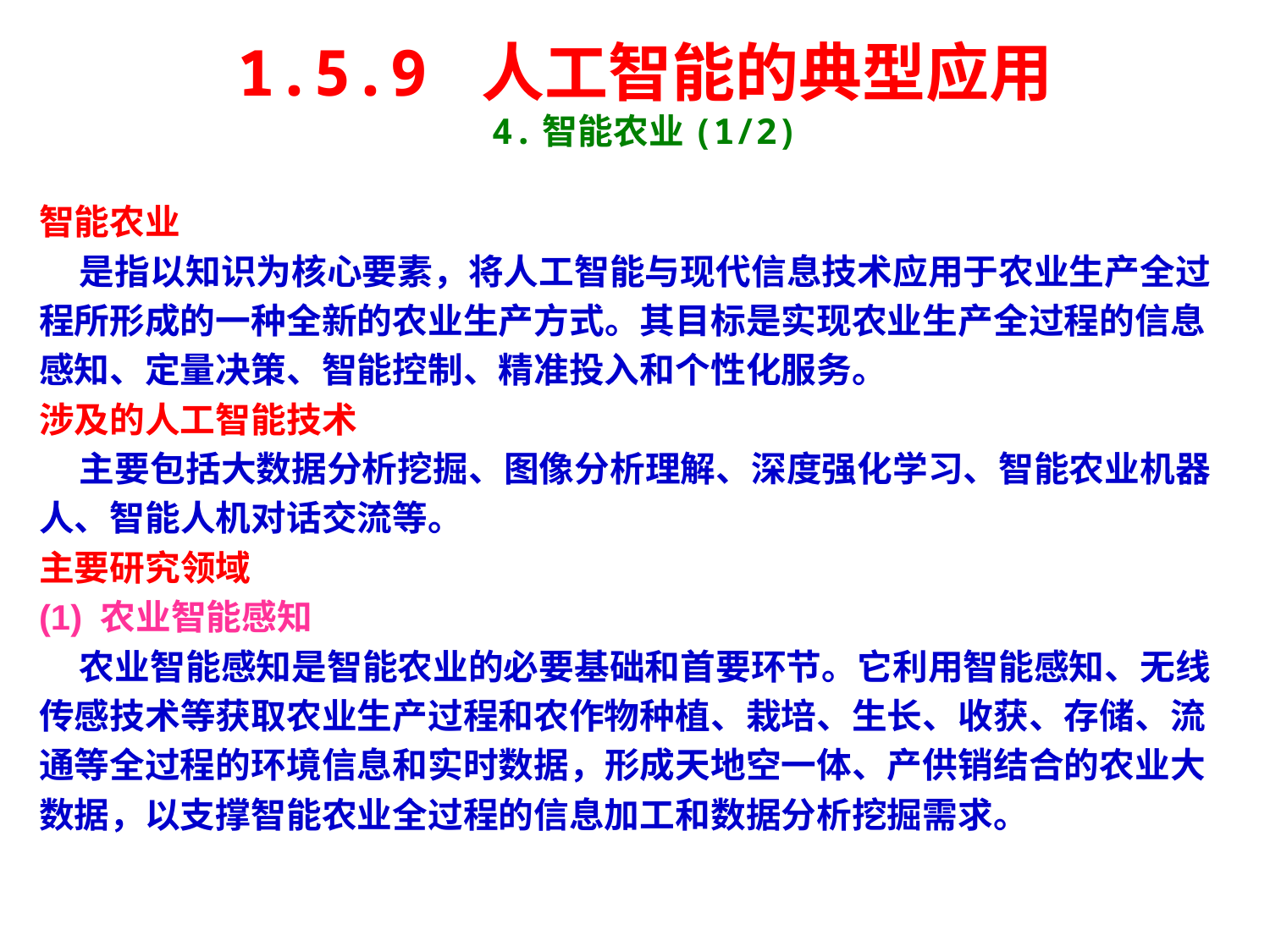

1.5.9 人工智能的典型应用
4.智能农业(1/2)

智能农业
    是指以知识为核心要素，将人工智能与现代信息技术应用于农业生产全过程所形成的一种全新的农业生产方式。其目标是实现农业生产全过程的信息感知、定量决策、智能控制、精准投入和个性化服务。
涉及的人工智能技术
    主要包括大数据分析挖掘、图像分析理解、深度强化学习、智能农业机器人、智能人机对话交流等。
主要研究领域
(1) 农业智能感知
    农业智能感知是智能农业的必要基础和首要环节。它利用智能感知、无线传感技术等获取农业生产过程和农作物种植、栽培、生长、收获、存储、流通等全过程的环境信息和实时数据，形成天地空一体、产供销结合的农业大数据，以支撑智能农业全过程的信息加工和数据分析挖掘需求。
61